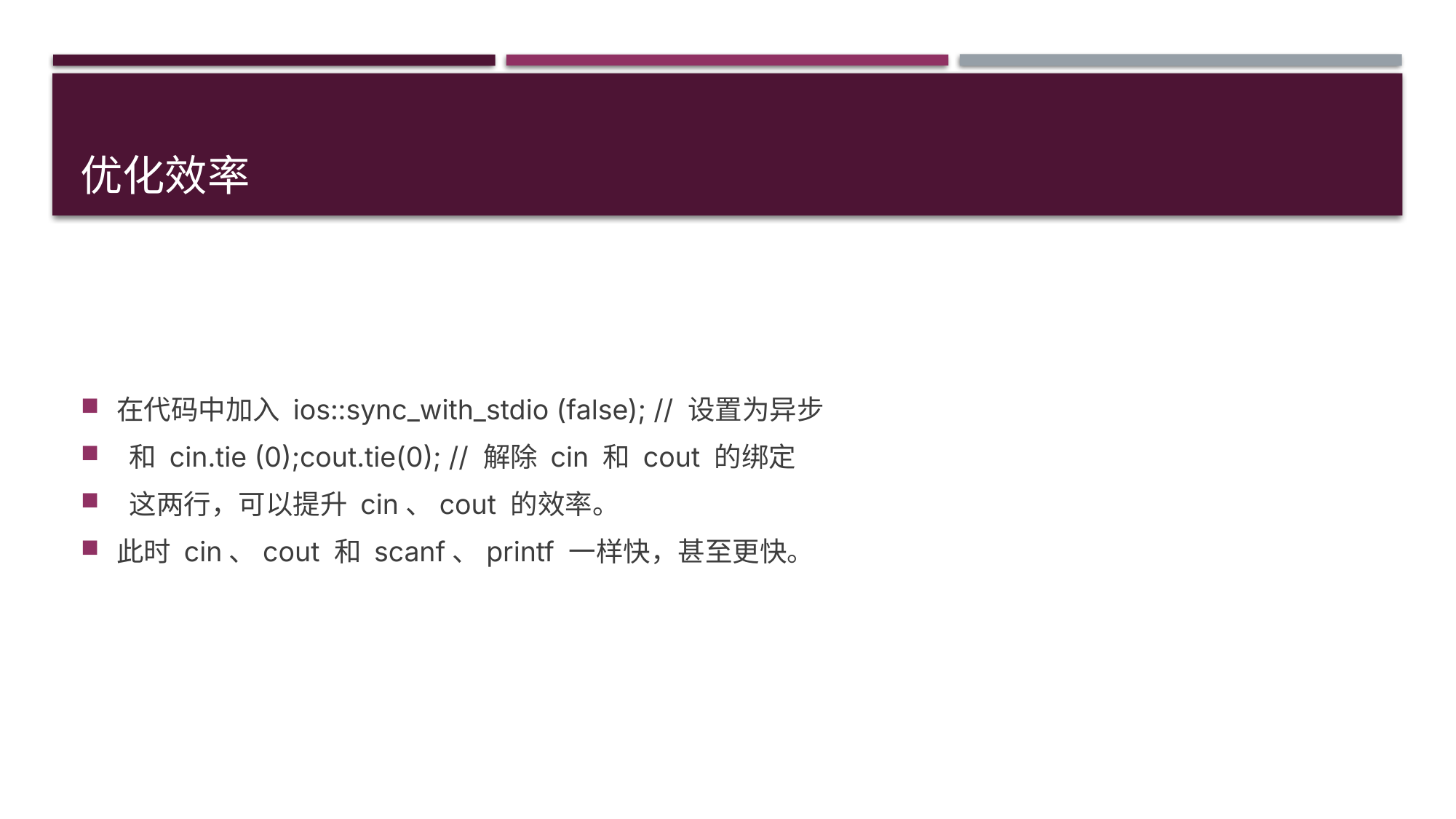

# 优化效率
在代码中加入 ios::sync_with_stdio (false); // 设置为异步
 和 cin.tie (0);cout.tie(0); // 解除 cin 和 cout 的绑定
 这两行，可以提升 cin、cout 的效率。
此时 cin、cout 和 scanf、printf 一样快，甚至更快。